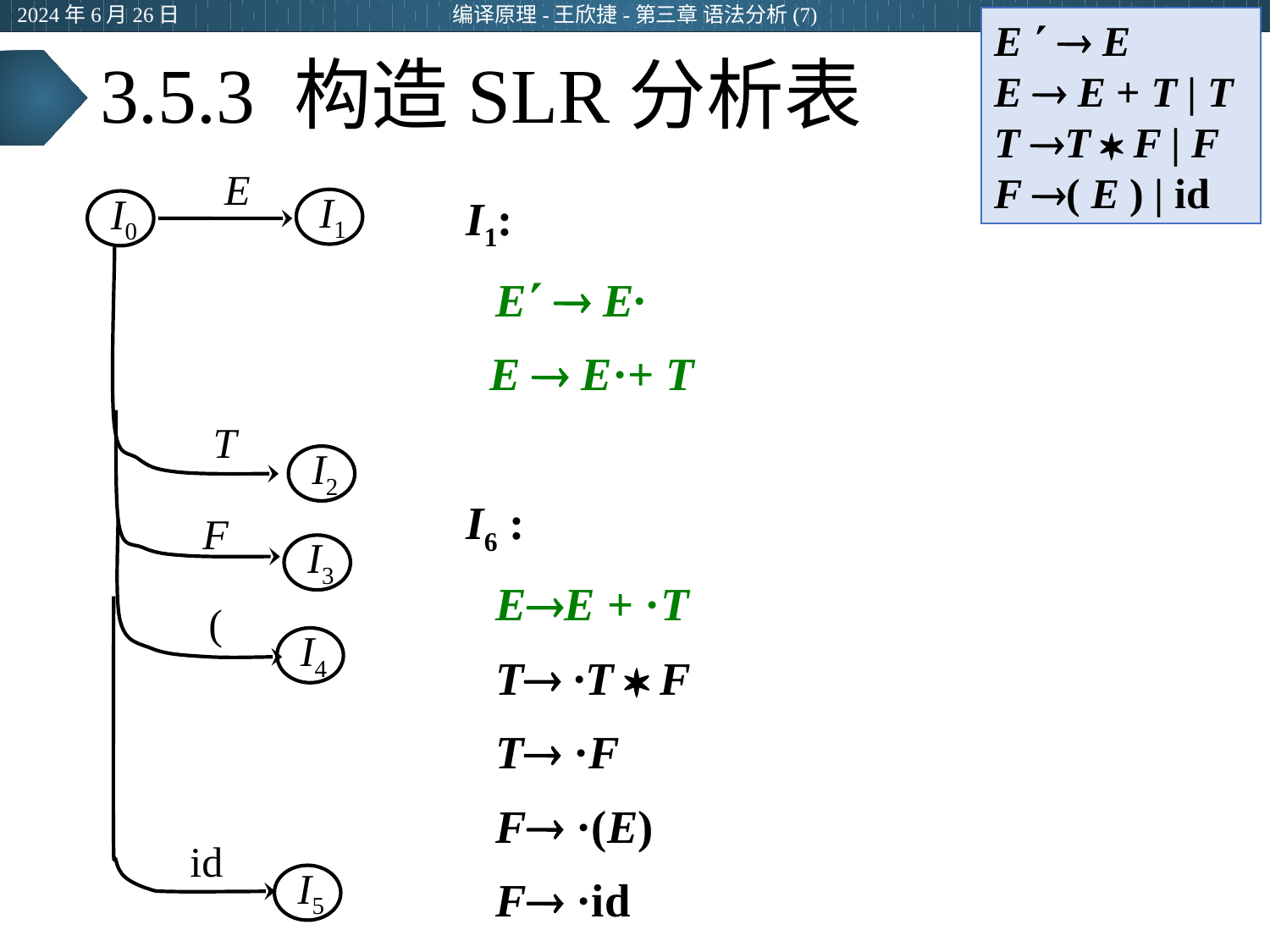

2024年6月26日
编译原理-王欣捷-第三章 语法分析(7)
30
E ′ → E
E → E + T | T
T →T ∗ F | F
F →( E ) | id
# 3.5.3 构造SLR分析表
E
I1
I0

T
I2
F

I3

(
I4
id
I5
I1:
	E′ → E·
  E → E·+ T

I6 :
	E→E + ·T
	T→ ·T ∗ F
	T→ ·F
	F→ ·(E)
	F→ ·id